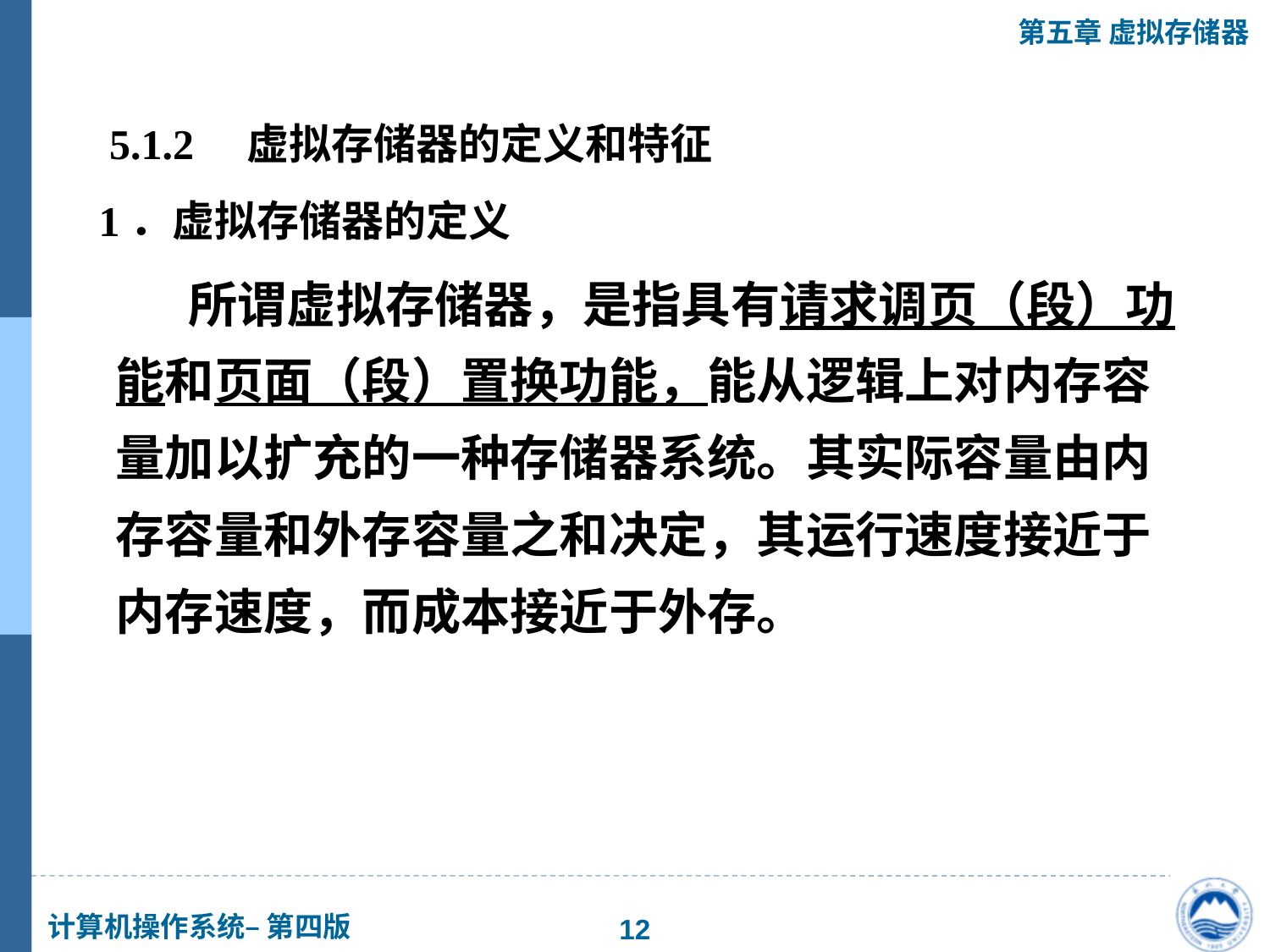

5.1.2　虚拟存储器的定义和特征
  1．虚拟存储器的定义
　  　所谓虚拟存储器，是指具有请求调页（段）功能和页面（段）置换功能，能从逻辑上对内存容量加以扩充的一种存储器系统。其实际容量由内存容量和外存容量之和决定，其运行速度接近于内存速度，而成本接近于外存。